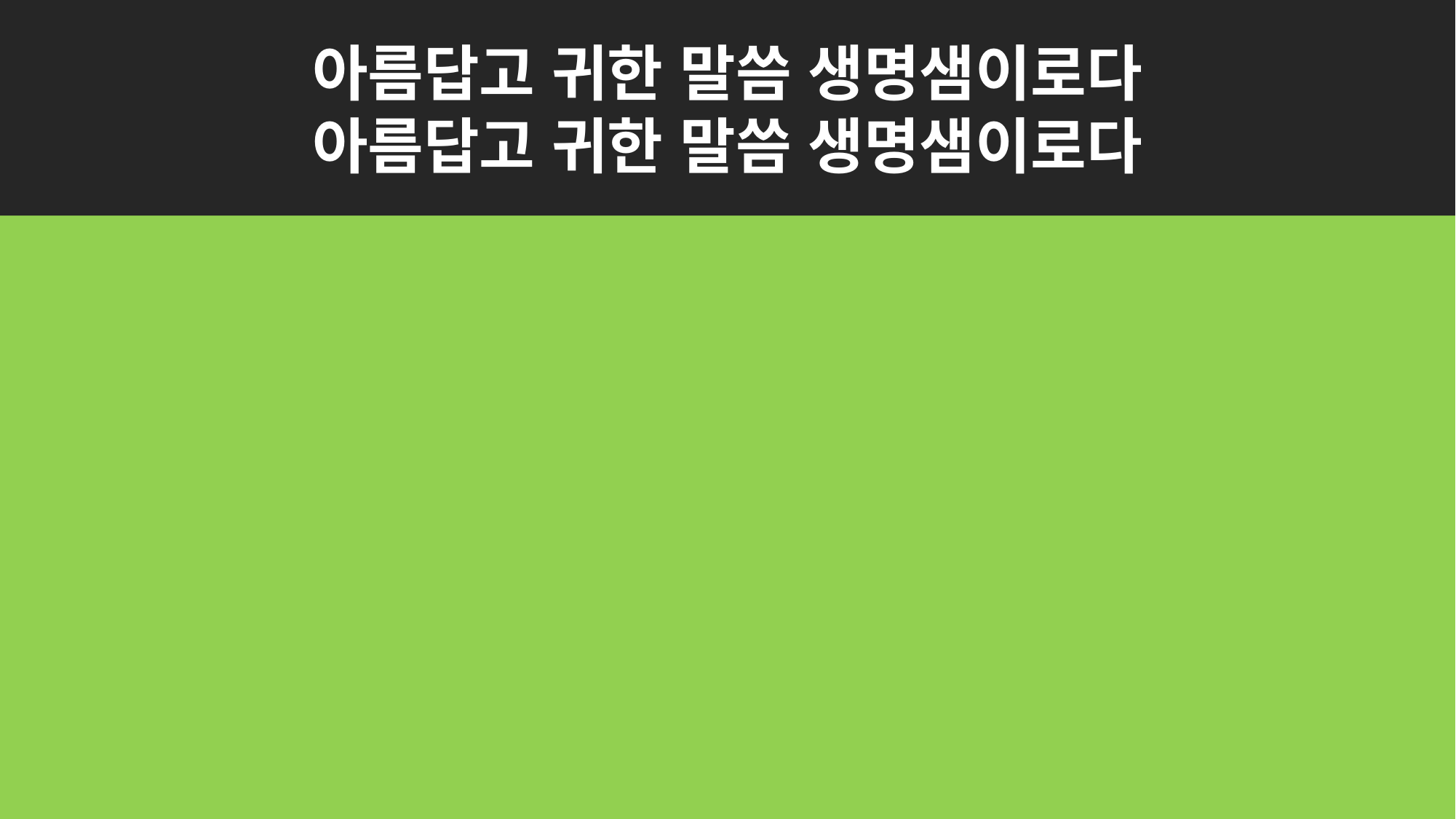

아름답고 귀한 말씀 생명샘이로다
아름답고 귀한 말씀 생명샘이로다